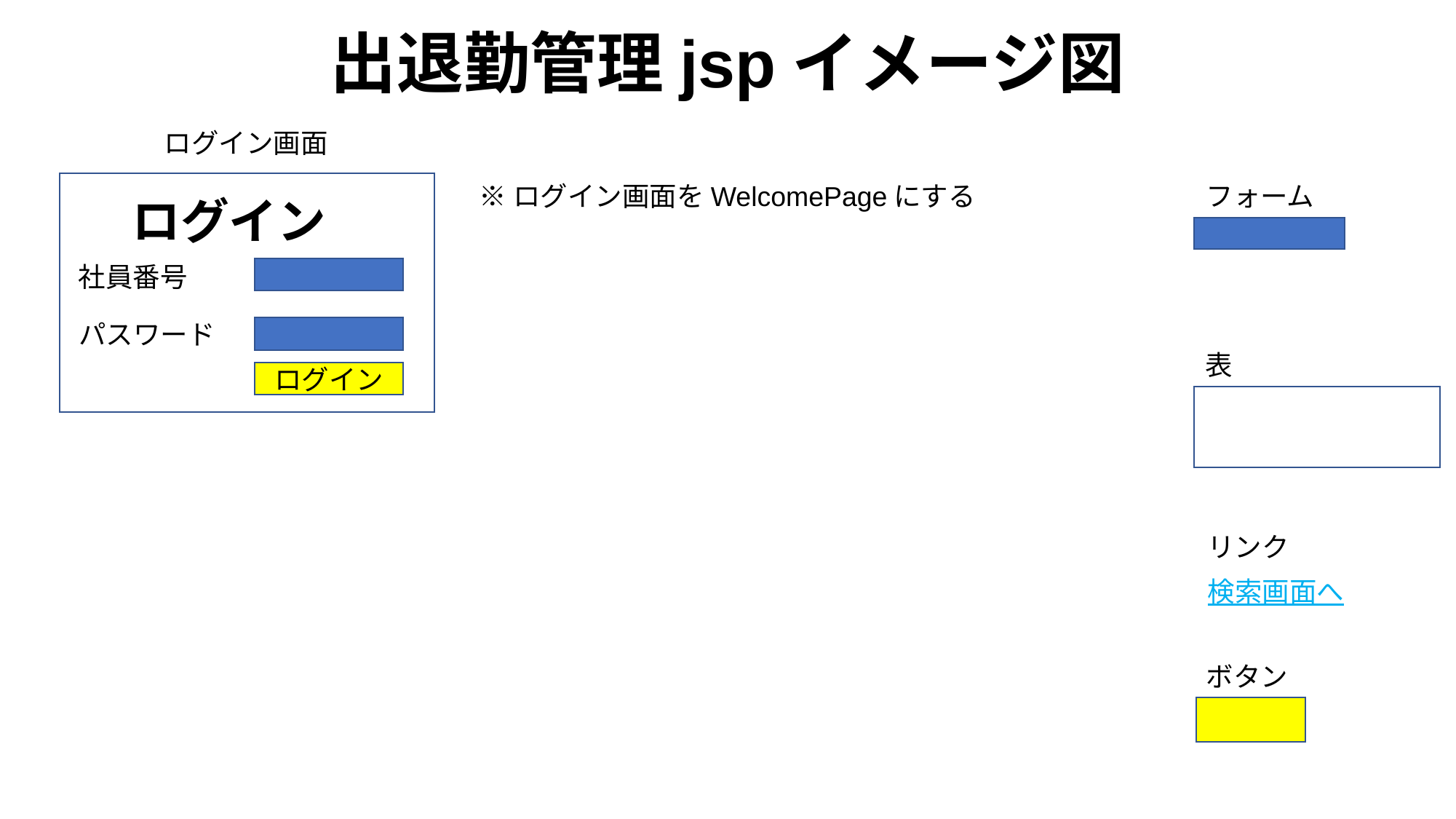

# 出退勤管理jspイメージ図
ログイン画面

※ログイン画面をWelcomePageにする
フォーム
ログイン

社員番号

パスワード

表
ログイン

リンク
検索画面へ
ボタン